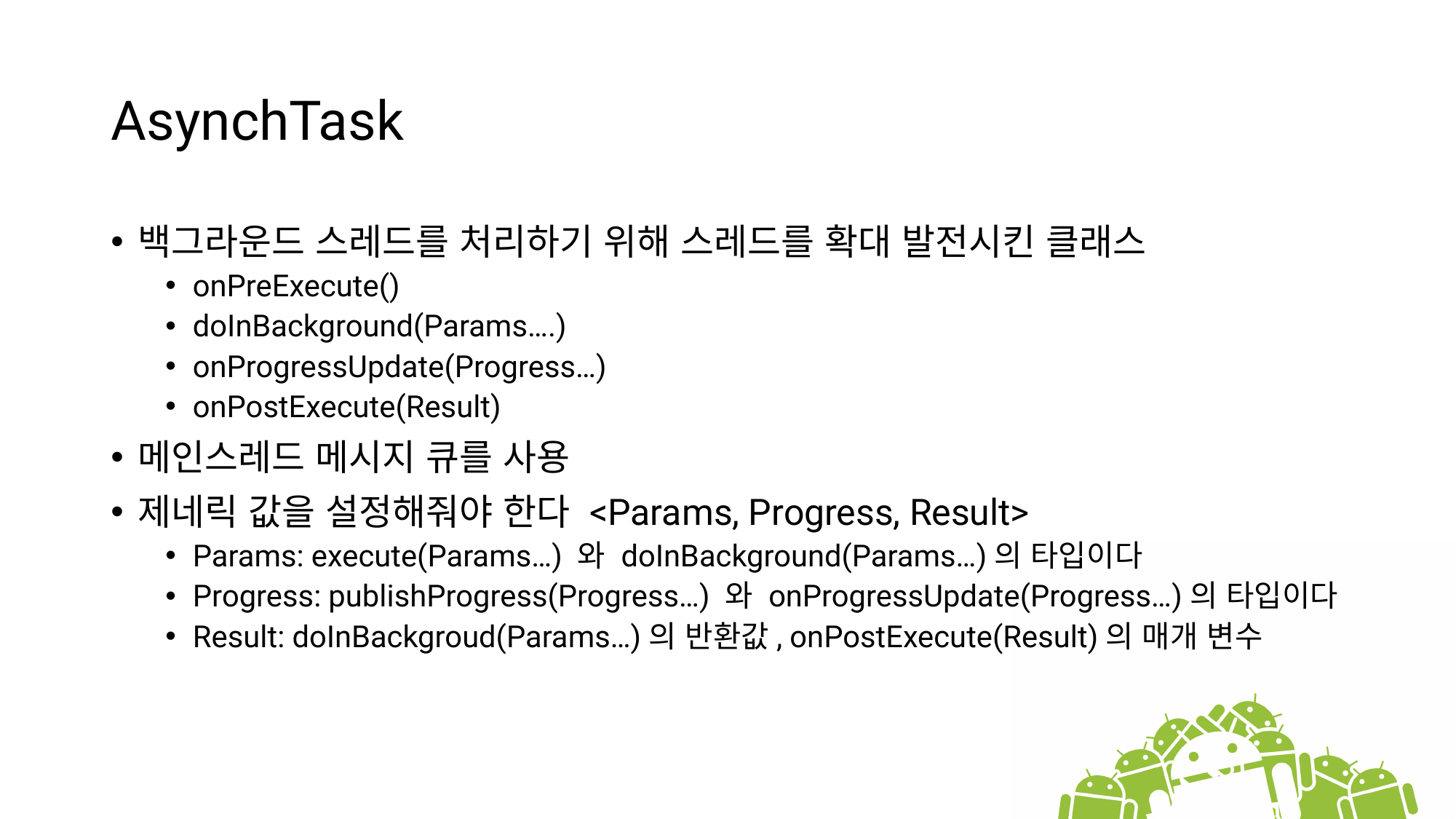

# AsynchTask
백그라운드 스레드를 처리하기 위해 스레드를 확대 발전시킨 클래스
onPreExecute()
doInBackground(Params….)
onProgressUpdate(Progress…)
onPostExecute(Result)
메인스레드 메시지 큐를 사용
제네릭 값을 설정해줘야 한다 <Params, Progress, Result>
Params: execute(Params…) 와 doInBackground(Params…)의 타입이다
Progress: publishProgress(Progress…) 와 onProgressUpdate(Progress…)의 타입이다
Result: doInBackgroud(Params…)의 반환값, onPostExecute(Result)의 매개 변수